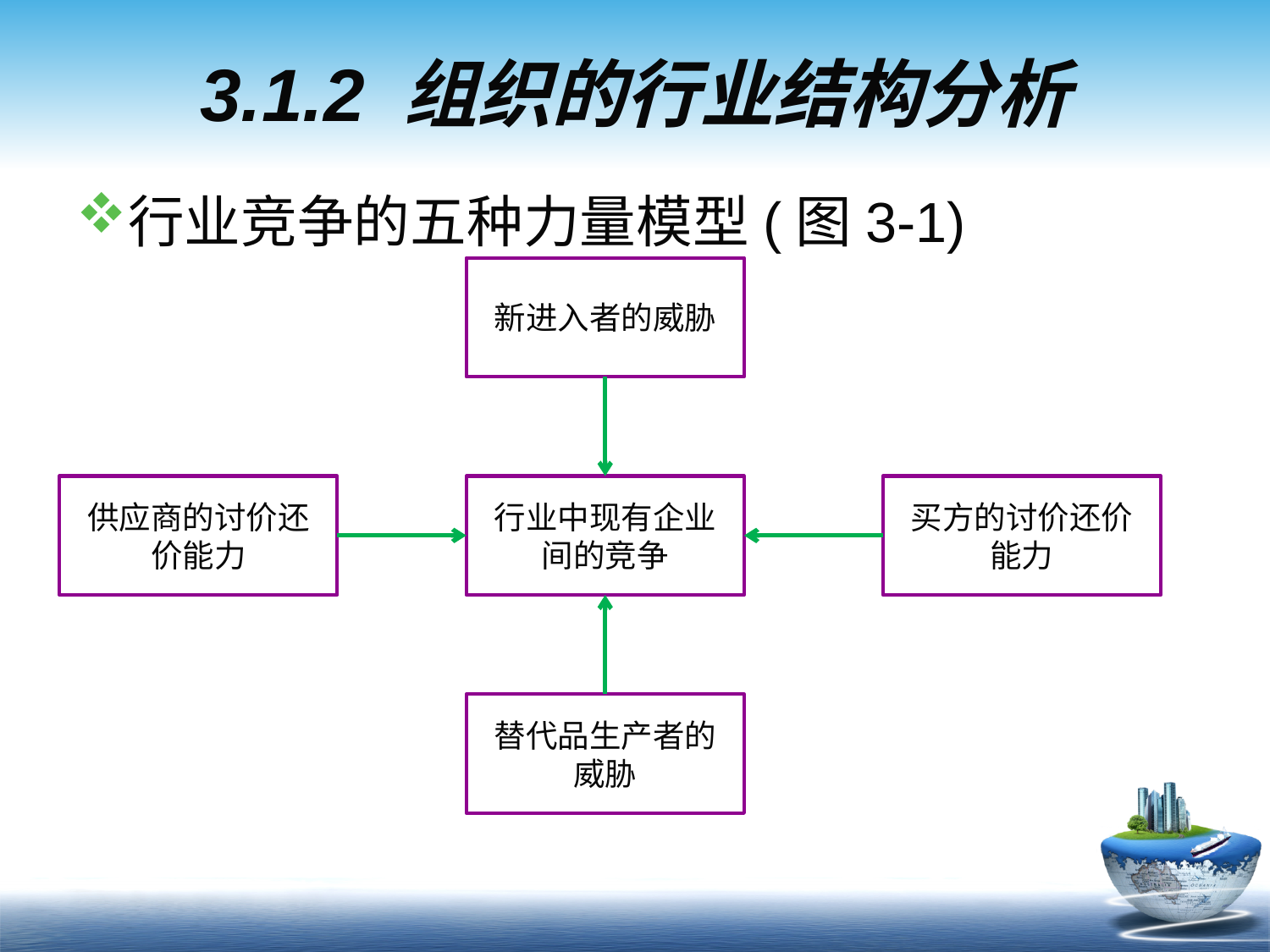

# 3.1.2 组织的行业结构分析
行业竞争的五种力量模型(图3-1)

新进入者的威胁
供应商的讨价还价能力
行业中现有企业间的竞争
买方的讨价还价能力
替代品生产者的威胁